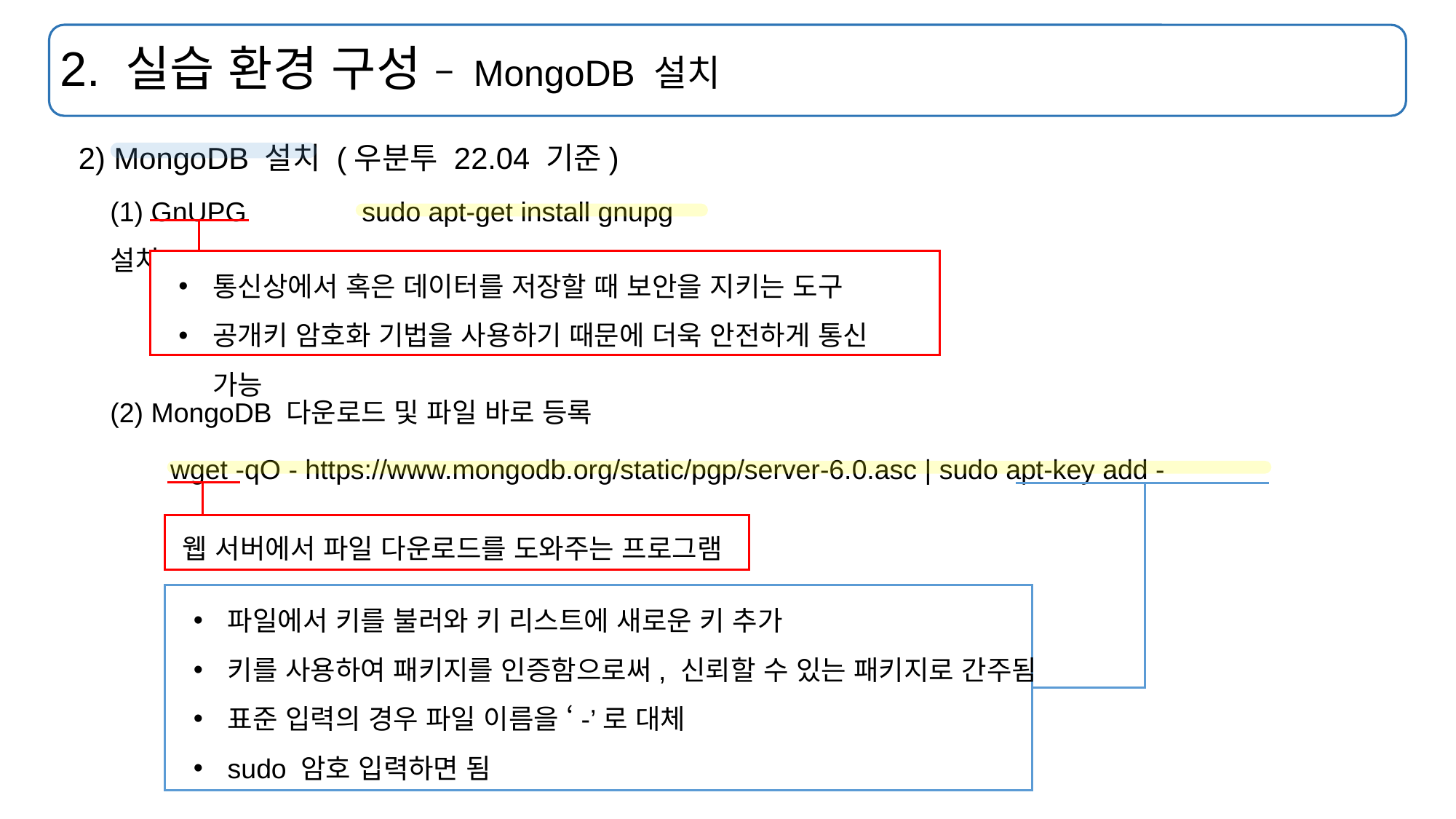

# 2. 실습 환경 구성 – MongoDB 설치
2) MongoDB 설치 (우분투 22.04 기준)

(1) GnUPG 설치
sudo apt-get install gnupg

통신상에서 혹은 데이터를 저장할 때 보안을 지키는 도구
공개키 암호화 기법을 사용하기 때문에 더욱 안전하게 통신 가능

(2) MongoDB 다운로드 및 파일 바로 등록
wget -qO - https://www.mongodb.org/static/pgp/server-6.0.asc | sudo apt-key add -

웹 서버에서 파일 다운로드를 도와주는 프로그램

파일에서 키를 불러와 키 리스트에 새로운 키 추가
키를 사용하여 패키지를 인증함으로써, 신뢰할 수 있는 패키지로 간주됨
표준 입력의 경우 파일 이름을 ‘-’로 대체
sudo 암호 입력하면 됨